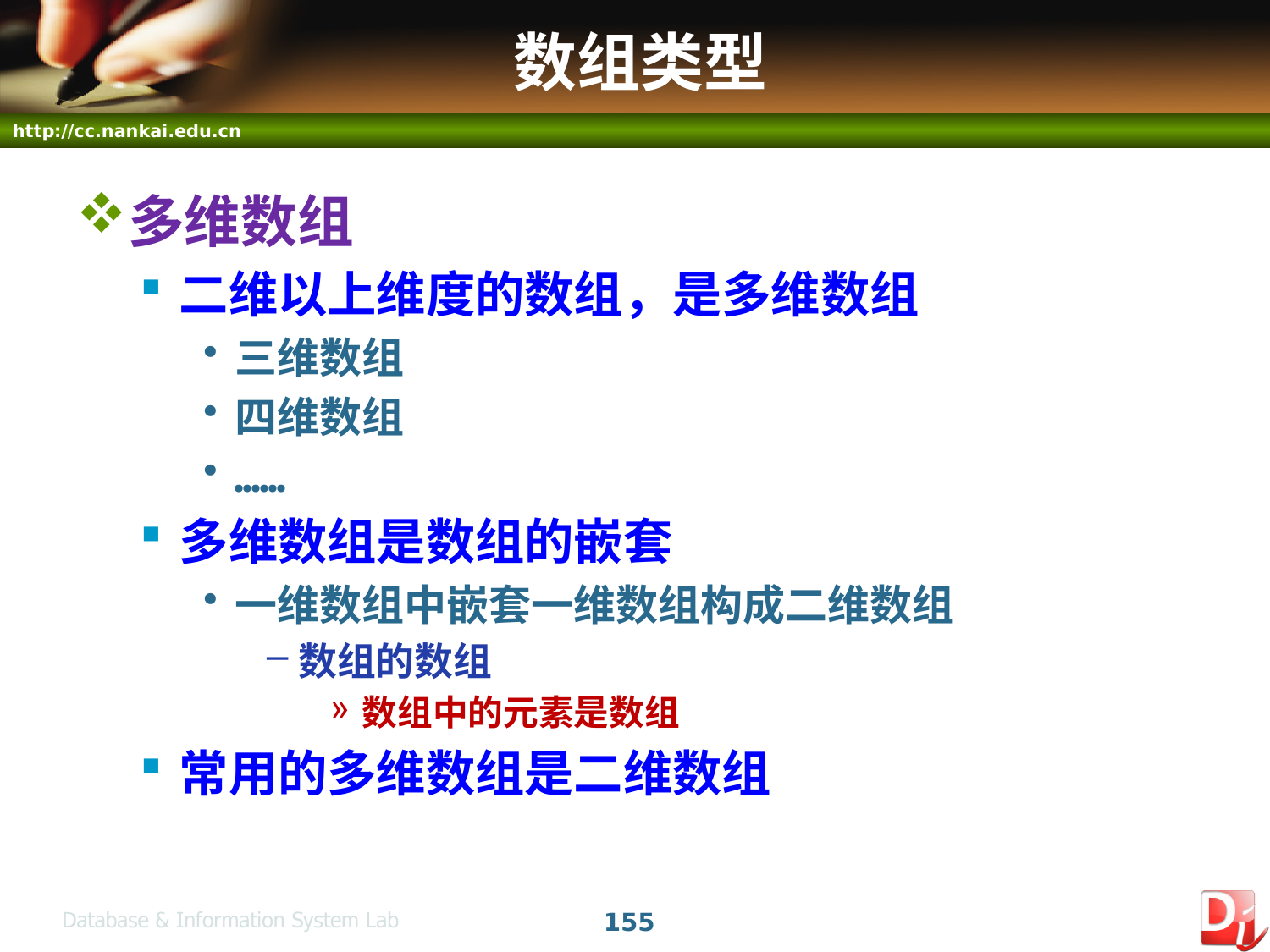

# 数组类型
多维数组
二维以上维度的数组，是多维数组
三维数组
四维数组
……
多维数组是数组的嵌套
一维数组中嵌套一维数组构成二维数组
数组的数组
数组中的元素是数组
常用的多维数组是二维数组
155
Database & Information System Lab